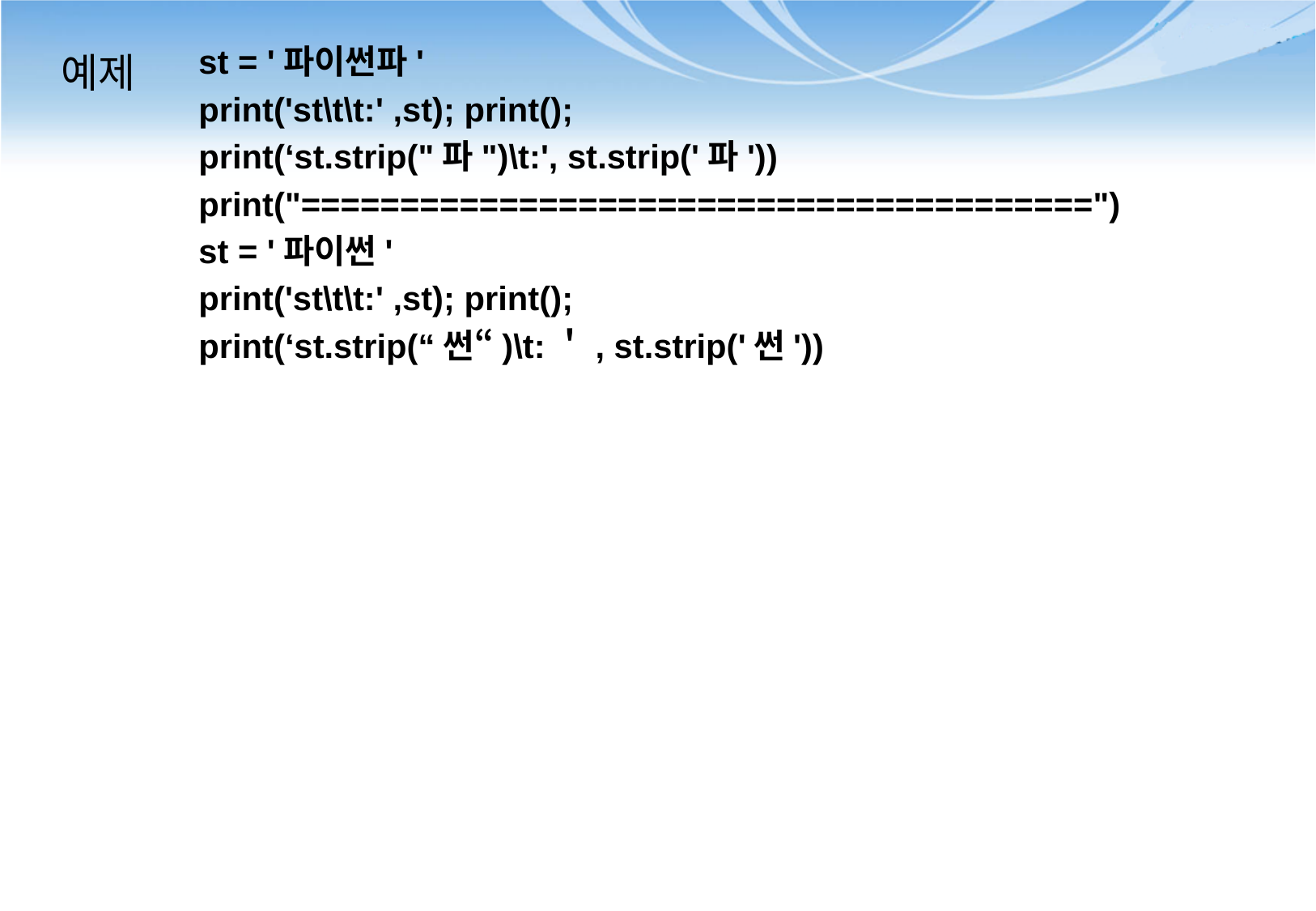

st = '파이썬파'
print('st\t\t:' ,st); print();
print(‘st.strip("파")\t:', st.strip('파'))
print("========================================")
st = '파이썬'
print('st\t\t:' ,st); print();
print(‘st.strip(“썬“)\t:＇, st.strip('썬'))

# 예제